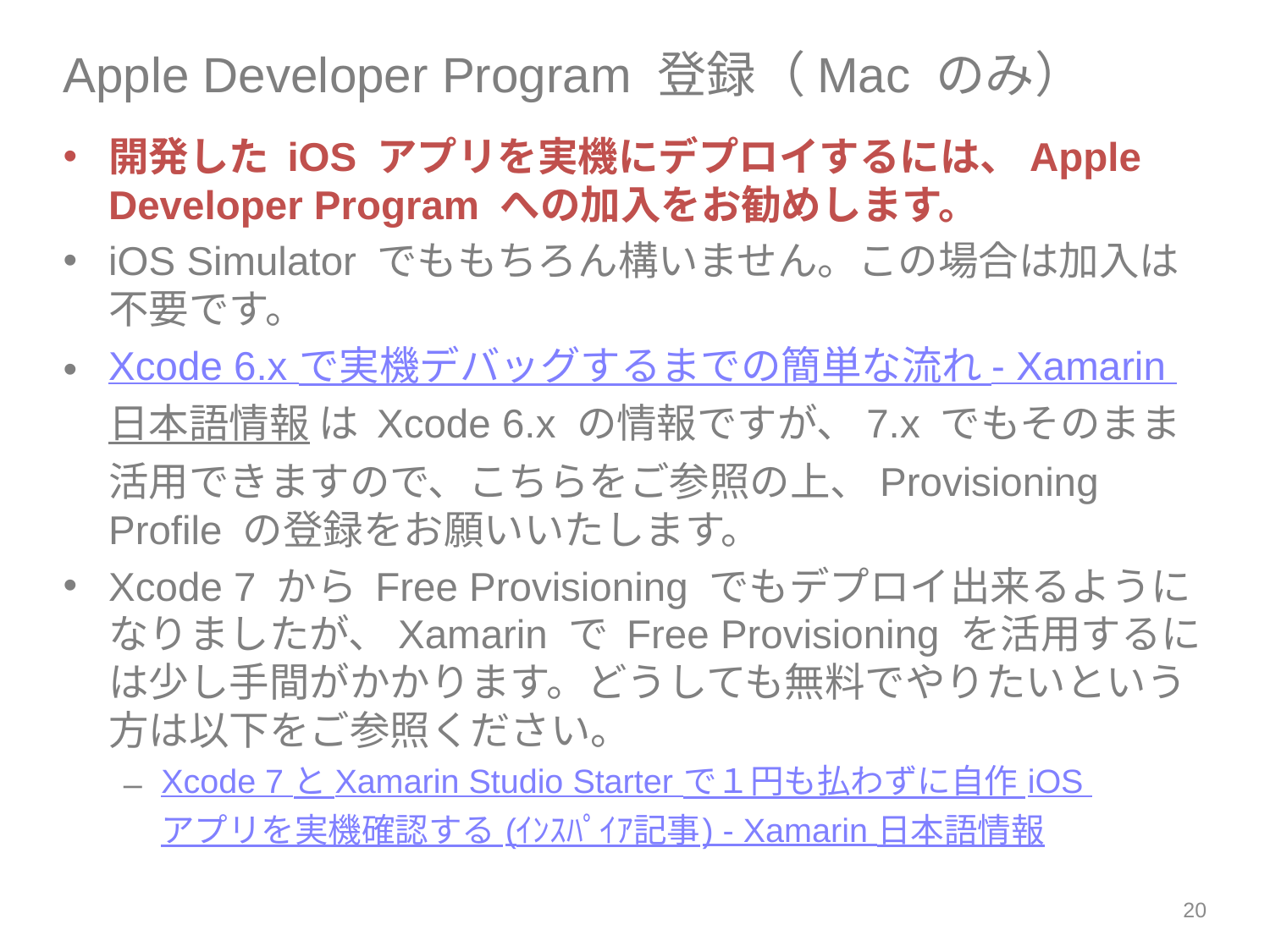

# Apple Developer Program 登録（Mac のみ）
開発した iOS アプリを実機にデプロイするには、Apple Developer Program への加入をお勧めします。
iOS Simulator でももちろん構いません。この場合は加入は不要です。
Xcode 6.x で実機デバッグするまでの簡単な流れ - Xamarin 日本語情報 は Xcode 6.x の情報ですが、7.x でもそのまま活用できますので、こちらをご参照の上、Provisioning Profile の登録をお願いいたします。
Xcode 7 から Free Provisioning でもデプロイ出来るようになりましたが、Xamarin で Free Provisioning を活用するには少し手間がかかります。どうしても無料でやりたいという方は以下をご参照ください。
Xcode 7 と Xamarin Studio Starter で１円も払わずに自作 iOS アプリを実機確認する (ｲﾝｽﾊﾟｲｱ記事) - Xamarin 日本語情報

20